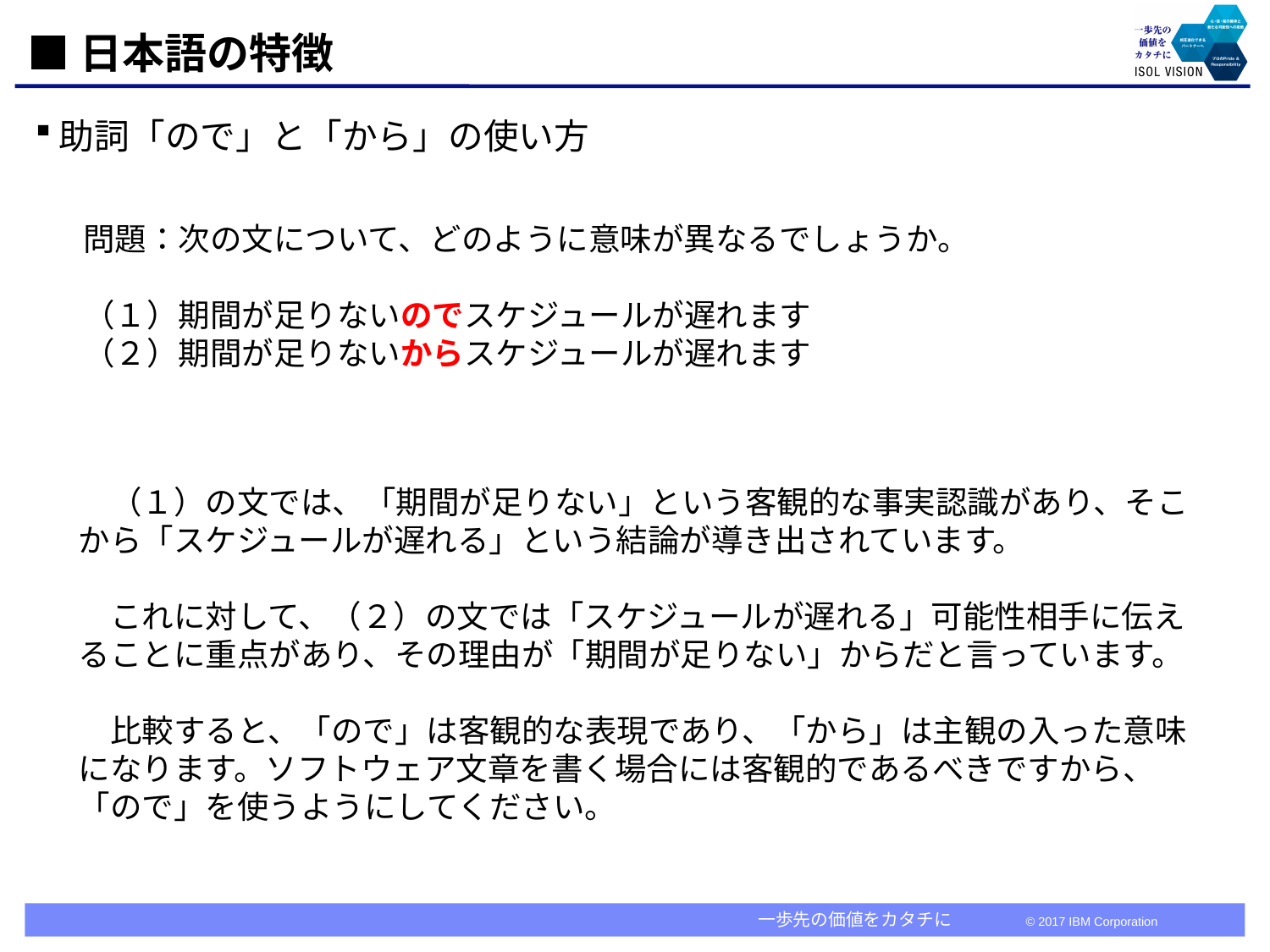

# ■日本語の特徴
助詞「ので」と「から」の使い方

問題：次の文について、どのように意味が異なるでしょうか。

（１）期間が足りないのでスケジュールが遅れます
（２）期間が足りないからスケジュールが遅れます

　（１）の文では、「期間が足りない」という客観的な事実認識があり、そこから「スケジュールが遅れる」という結論が導き出されています。

　これに対して、（２）の文では「スケジュールが遅れる」可能性相手に伝えることに重点があり、その理由が「期間が足りない」からだと言っています。

　比較すると、「ので」は客観的な表現であり、「から」は主観の入った意味になります。ソフトウェア文章を書く場合には客観的であるべきですから、「ので」を使うようにしてください。